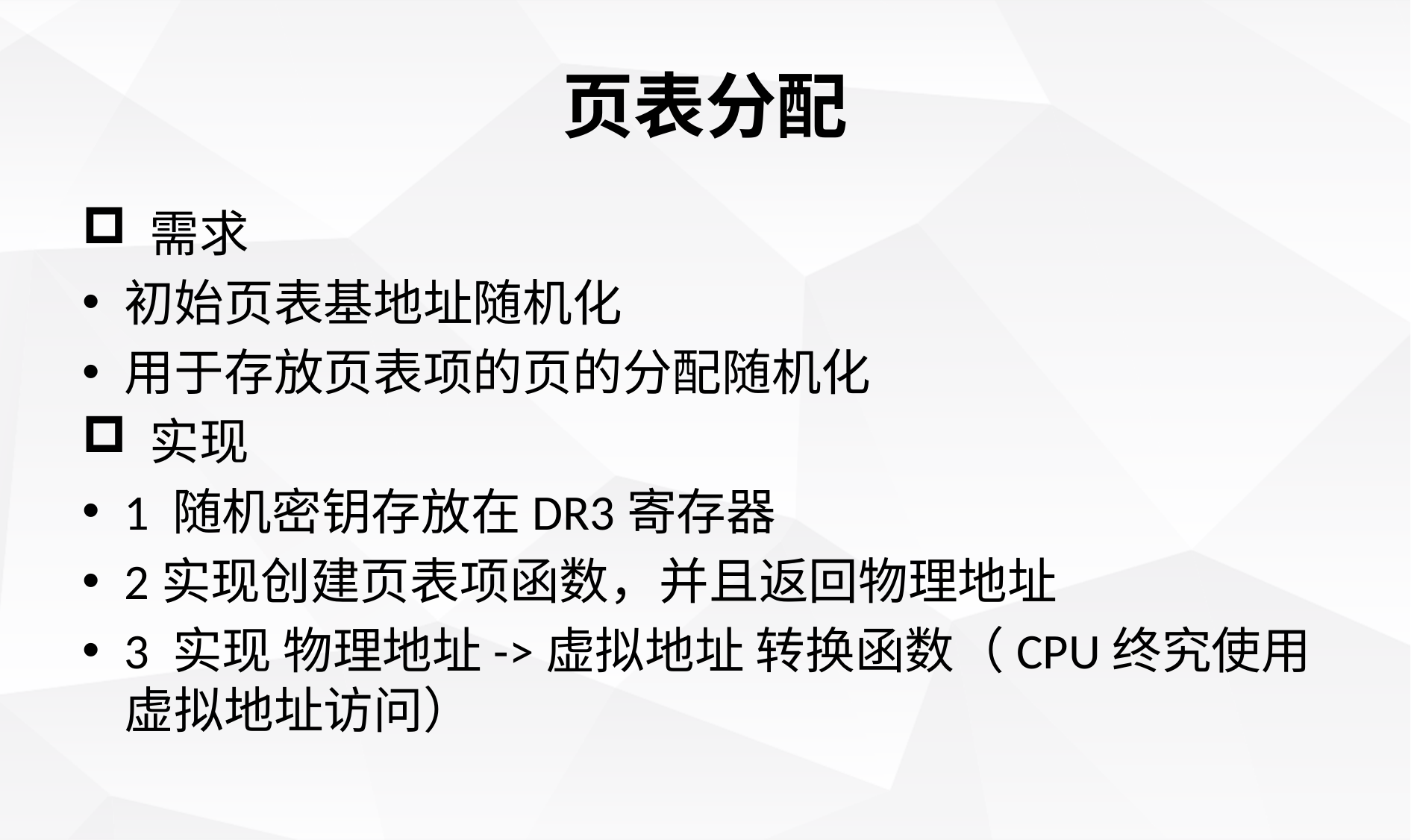

# 页表分配
 需求
初始页表基地址随机化
用于存放页表项的页的分配随机化
 实现
1 随机密钥存放在DR3寄存器
2实现创建页表项函数，并且返回物理地址
3 实现 物理地址->虚拟地址 转换函数（CPU终究使用虚拟地址访问）